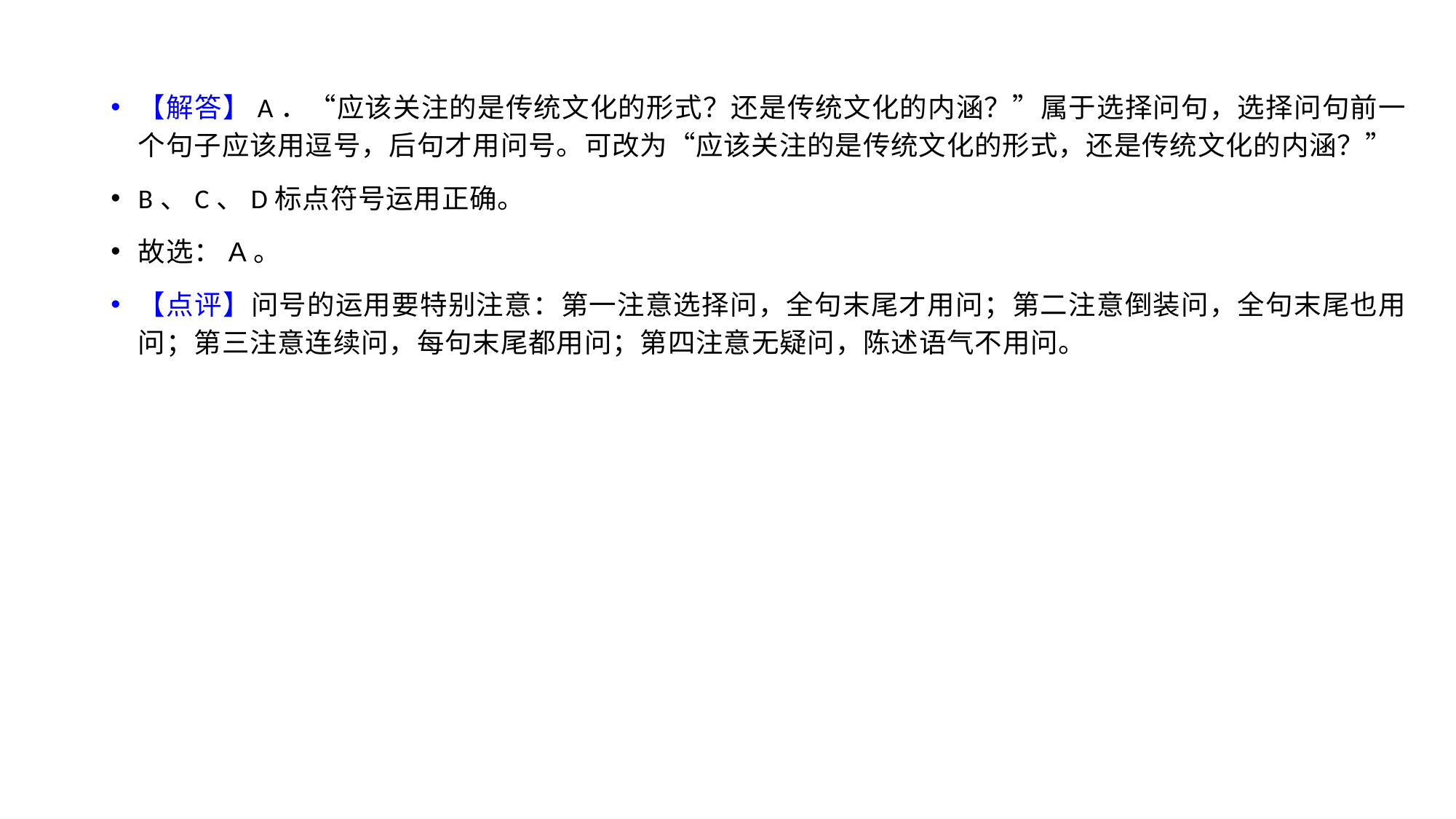

【解答】A．“应该关注的是传统文化的形式？还是传统文化的内涵？”属于选择问句，选择问句前一个句子应该用逗号，后句才用问号。可改为“应该关注的是传统文化的形式，还是传统文化的内涵？”
B、C、D标点符号运用正确。
故选：A。
【点评】问号的运用要特别注意：第一注意选择问，全句末尾才用问；第二注意倒装问，全句末尾也用问；第三注意连续问，每句末尾都用问；第四注意无疑问，陈述语气不用问。